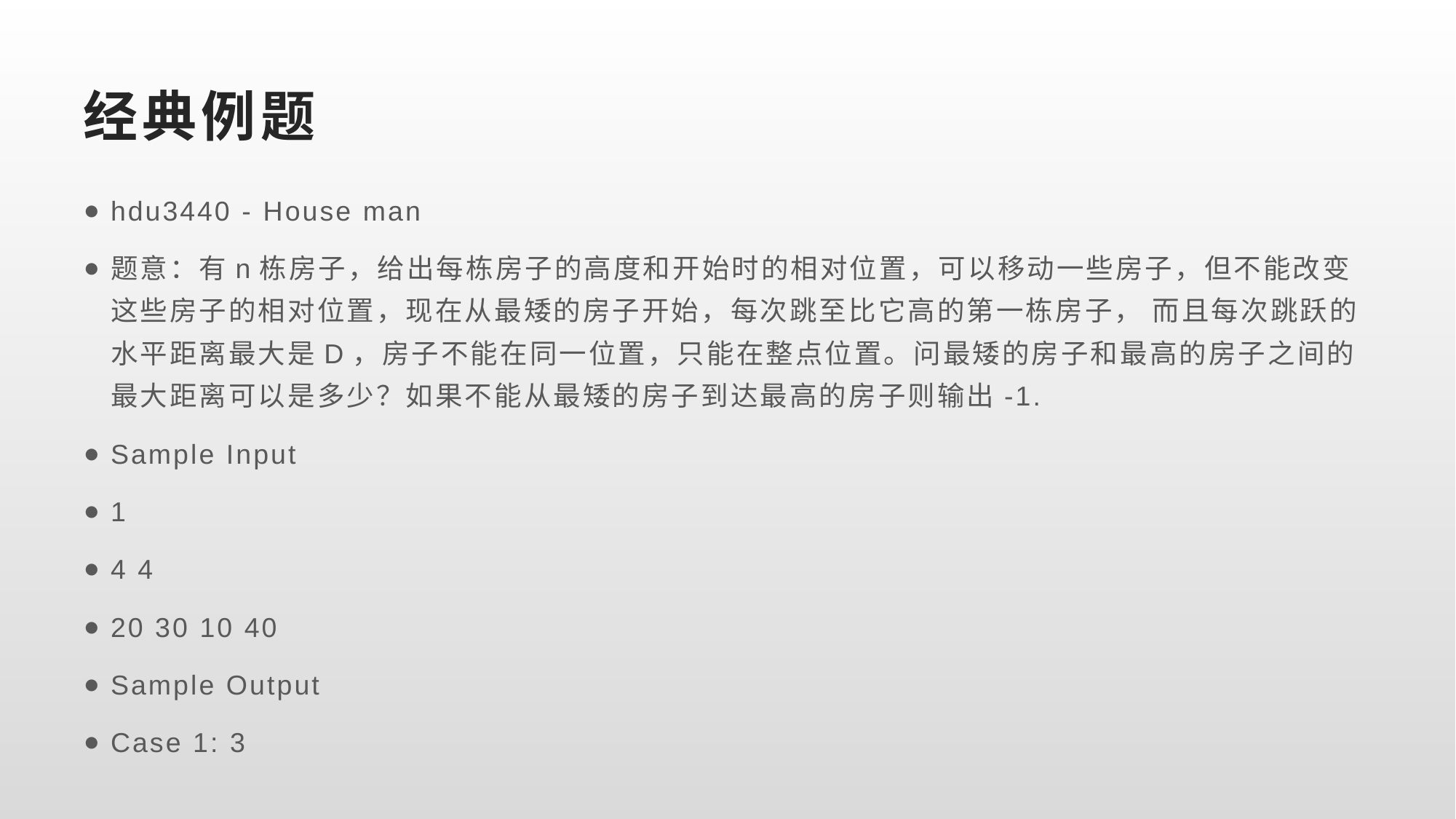

# 经典例题
hdu3440 - House man
题意：有n栋房子，给出每栋房子的高度和开始时的相对位置，可以移动一些房子，但不能改变这些房子的相对位置，现在从最矮的房子开始，每次跳至比它高的第一栋房子， 而且每次跳跃的水平距离最大是D，房子不能在同一位置，只能在整点位置。问最矮的房子和最高的房子之间的最大距离可以是多少？如果不能从最矮的房子到达最高的房子则输出-1.
Sample Input
1
4 4
20 30 10 40
Sample Output
Case 1: 3